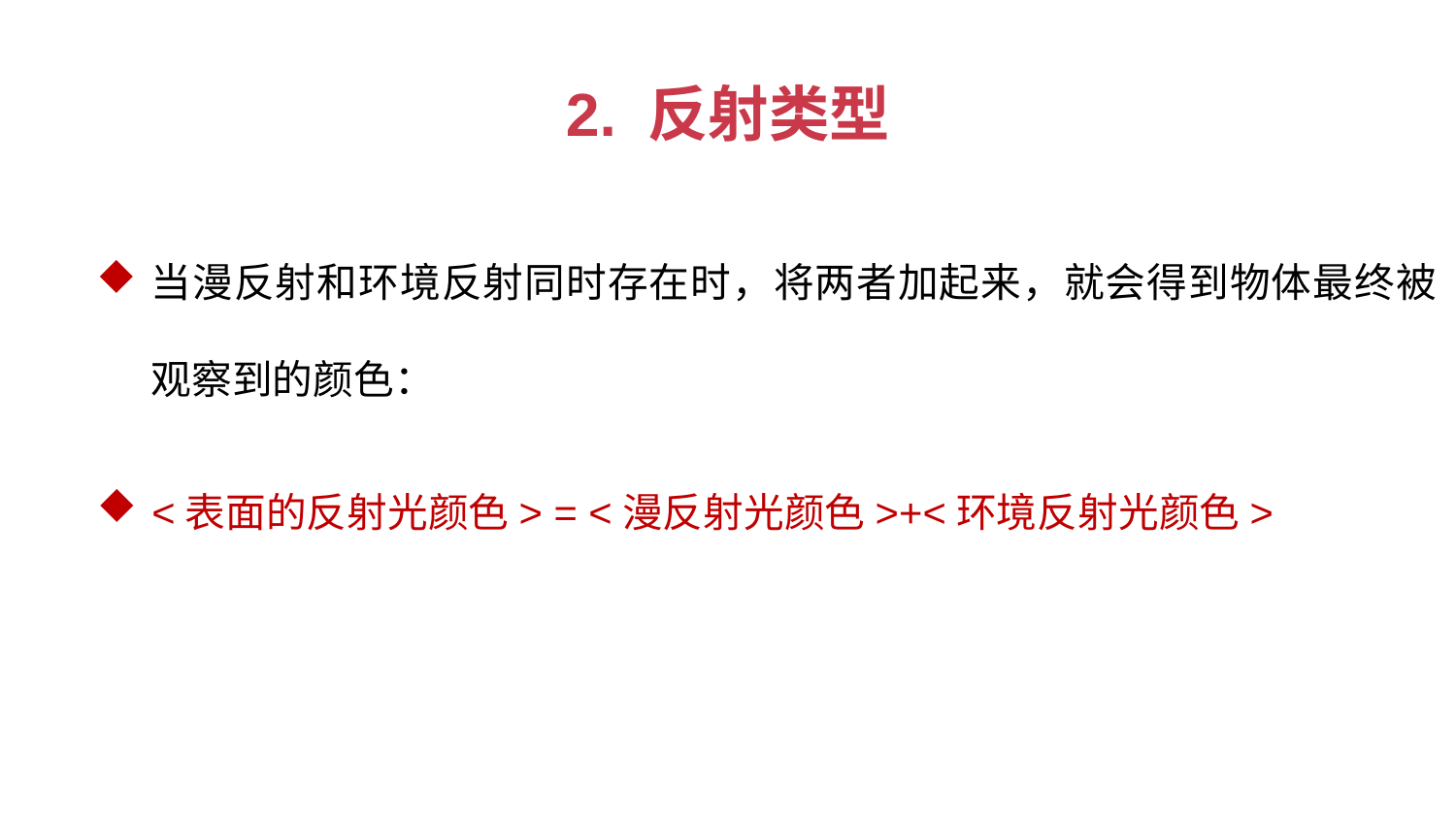

2. 反射类型
当漫反射和环境反射同时存在时，将两者加起来，就会得到物体最终被观察到的颜色：
<表面的反射光颜色> = <漫反射光颜色>+<环境反射光颜色>